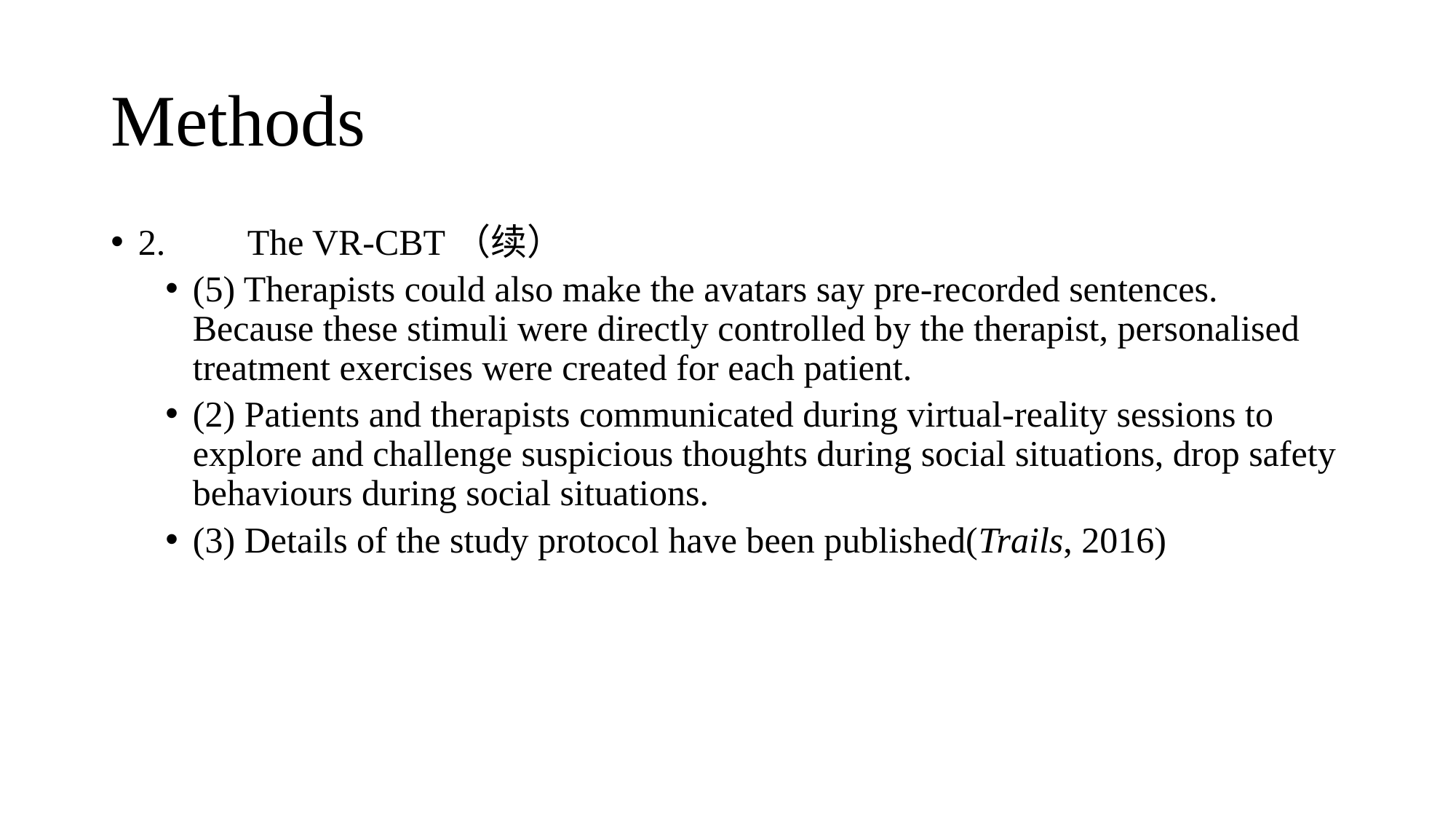

# Methods
2.	The VR-CBT（续）
(5) Therapists could also make the avatars say pre-recorded sentences. Because these stimuli were directly controlled by the therapist, personalised treatment exercises were created for each patient.
(2) Patients and therapists communicated during virtual-reality sessions to explore and challenge suspicious thoughts during social situations, drop safety behaviours during social situations.
(3) Details of the study protocol have been published(Trails, 2016)